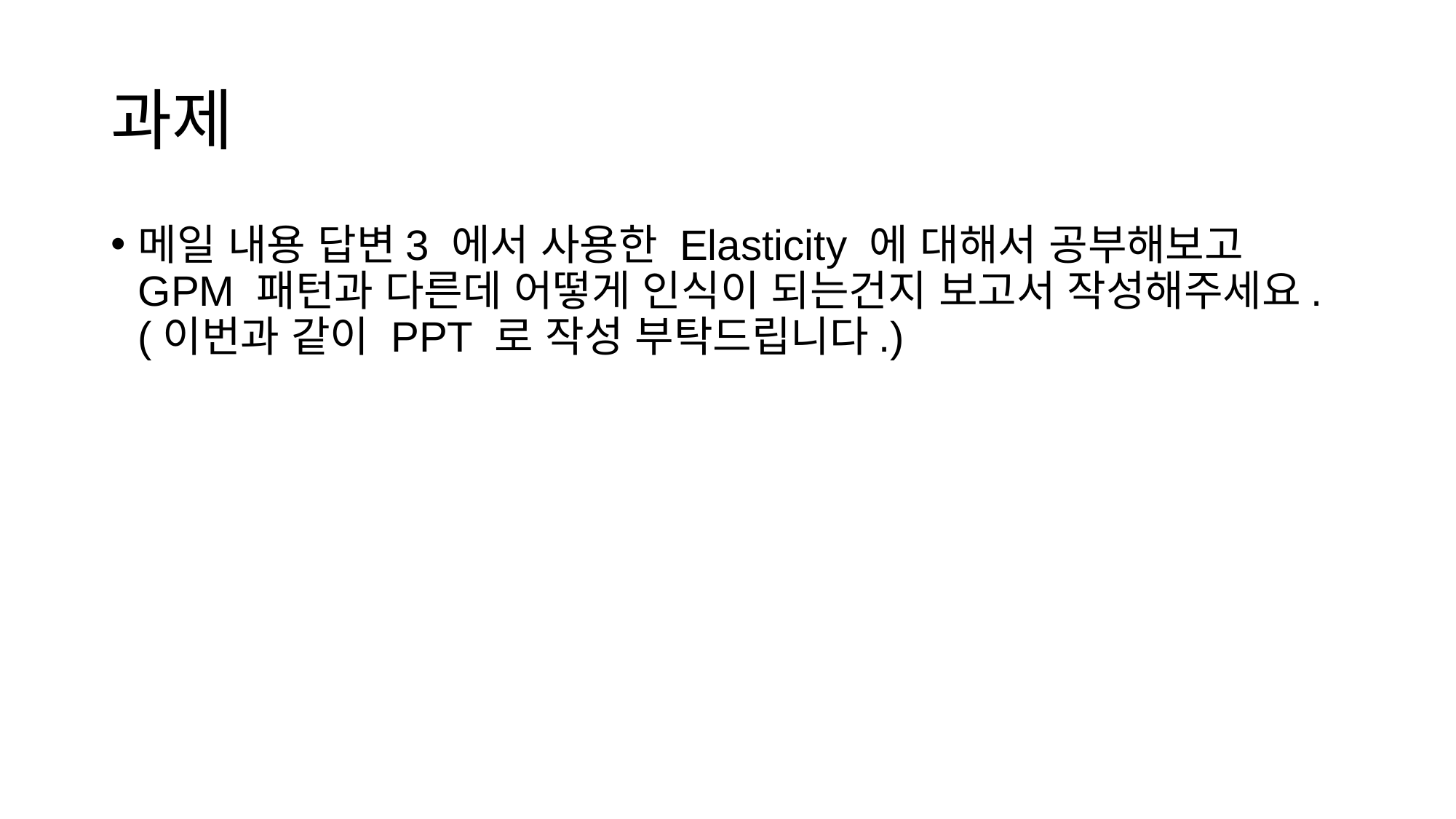

# 과제
메일 내용 답변3 에서 사용한 Elasticity 에 대해서 공부해보고 GPM 패턴과 다른데 어떻게 인식이 되는건지 보고서 작성해주세요. (이번과 같이 PPT 로 작성 부탁드립니다.)